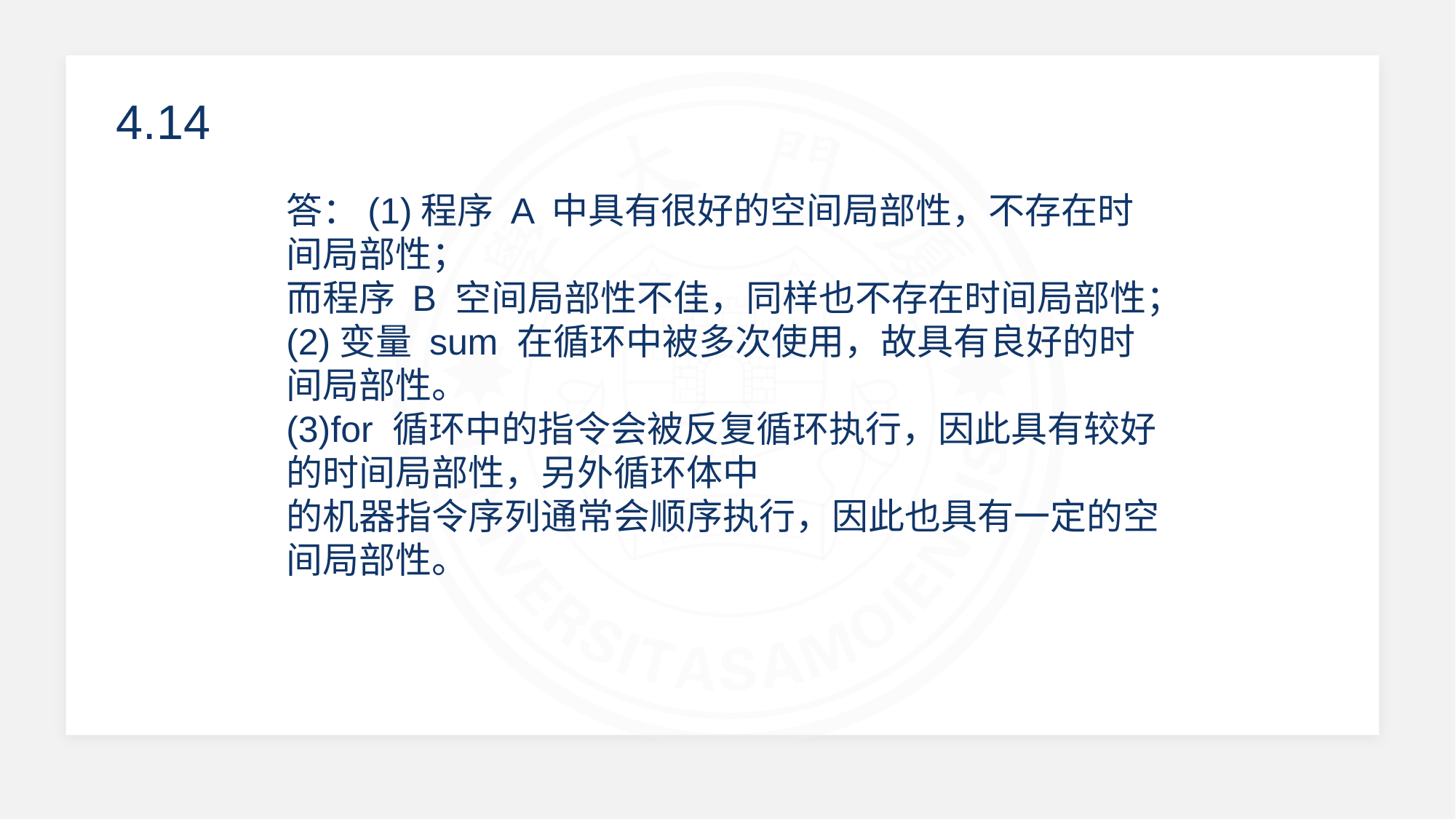

4.14
答：(1)程序 A 中具有很好的空间局部性，不存在时间局部性；
而程序 B 空间局部性不佳，同样也不存在时间局部性；
(2)变量 sum 在循环中被多次使用，故具有良好的时间局部性。
(3)for 循环中的指令会被反复循环执行，因此具有较好的时间局部性，另外循环体中
的机器指令序列通常会顺序执行，因此也具有一定的空间局部性。